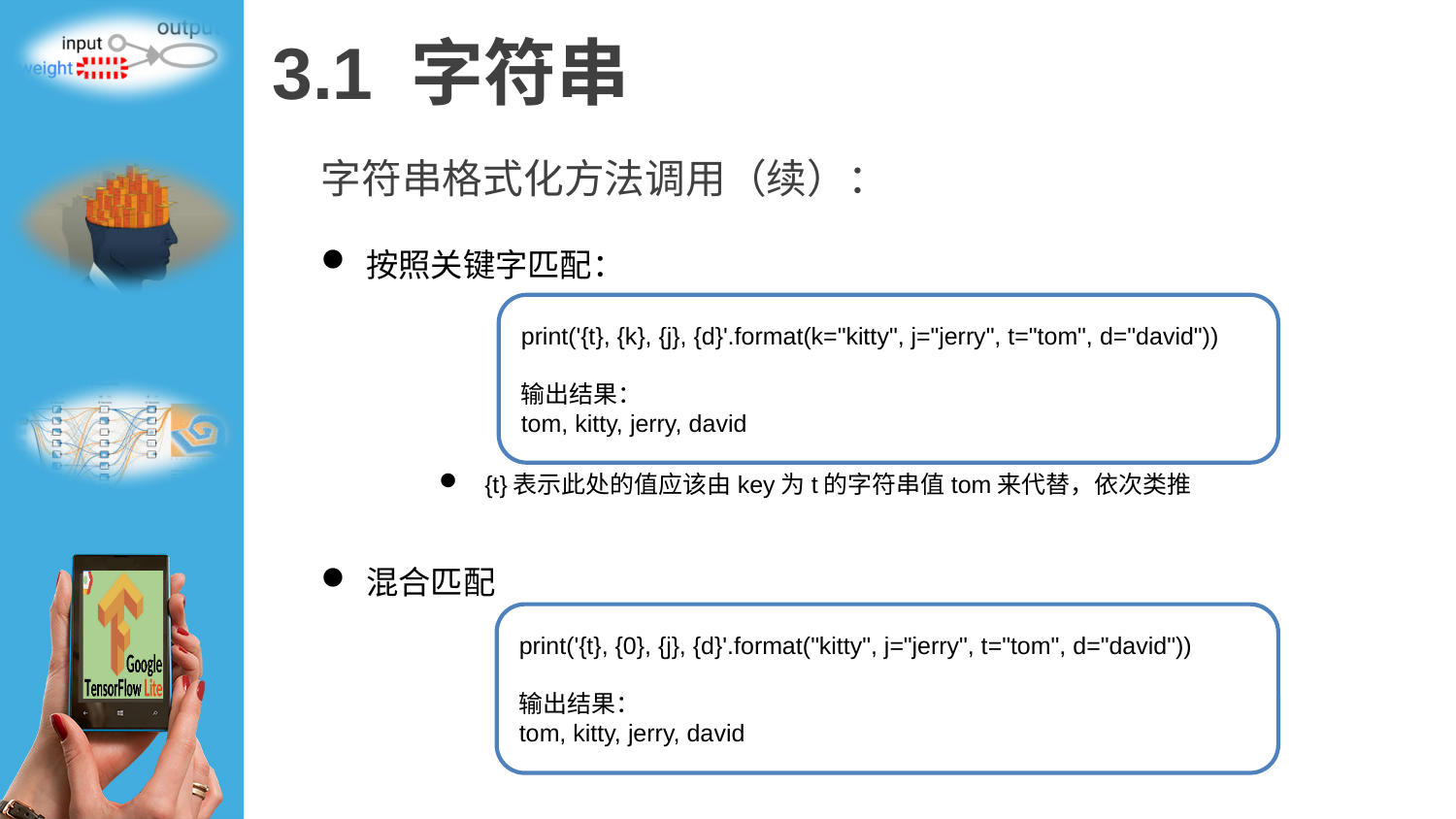

# 3.1 字符串
字符串格式化方法调用（续）：
按照关键字匹配：

{t}表示此处的值应该由key为t的字符串值tom来代替，依次类推

混合匹配

print('{t}, {k}, {j}, {d}'.format(k="kitty", j="jerry", t="tom", d="david"))

输出结果：
tom, kitty, jerry, david
print('{t}, {0}, {j}, {d}'.format("kitty", j="jerry", t="tom", d="david"))

输出结果：
tom, kitty, jerry, david